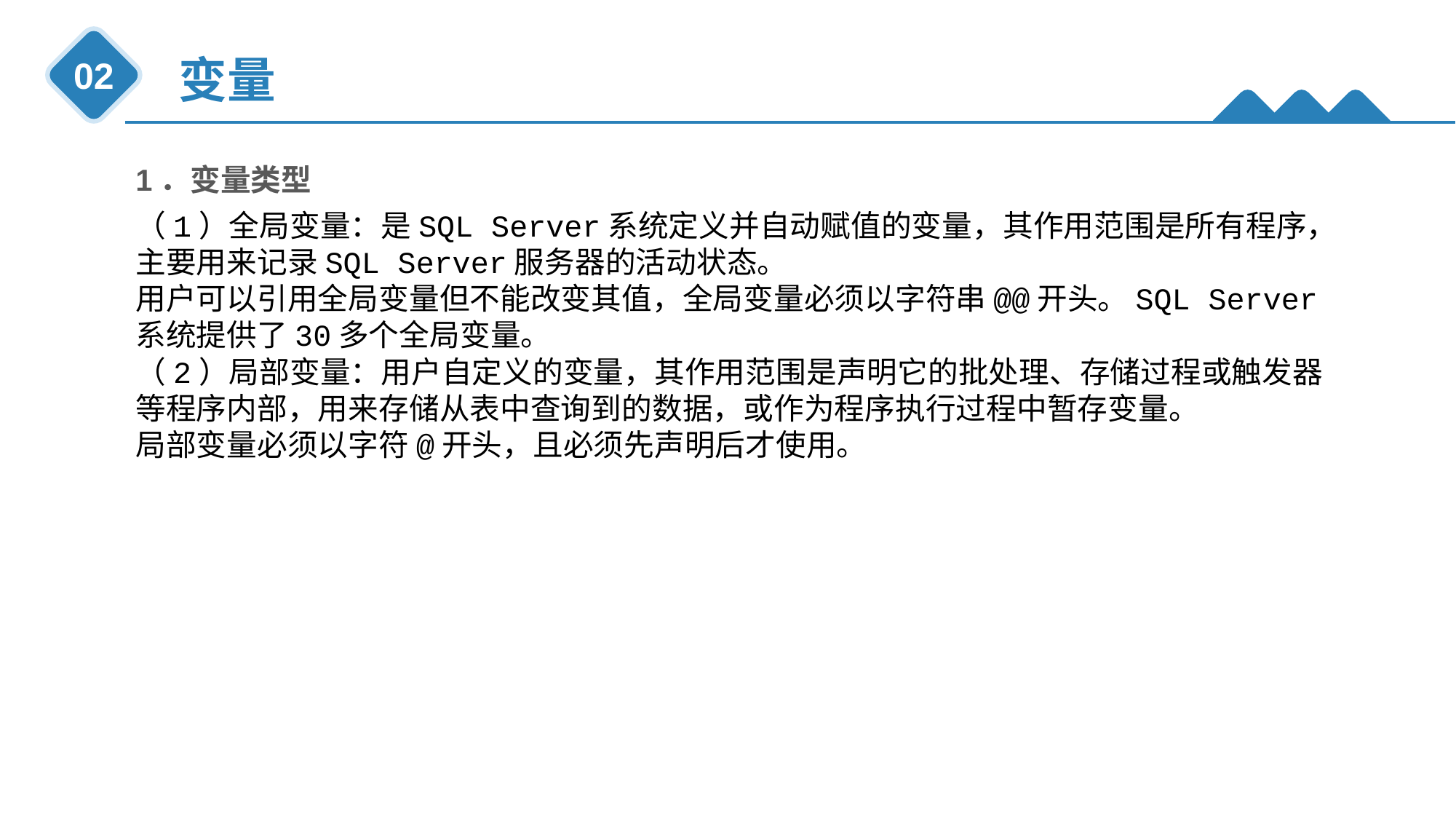

变量
02

1．变量类型
（1）全局变量：是SQL Server系统定义并自动赋值的变量，其作用范围是所有程序，主要用来记录SQL Server服务器的活动状态。
用户可以引用全局变量但不能改变其值，全局变量必须以字符串@@开头。SQL Server 系统提供了30多个全局变量。
（2）局部变量：用户自定义的变量，其作用范围是声明它的批处理、存储过程或触发器等程序内部，用来存储从表中查询到的数据，或作为程序执行过程中暂存变量。
局部变量必须以字符@开头，且必须先声明后才使用。